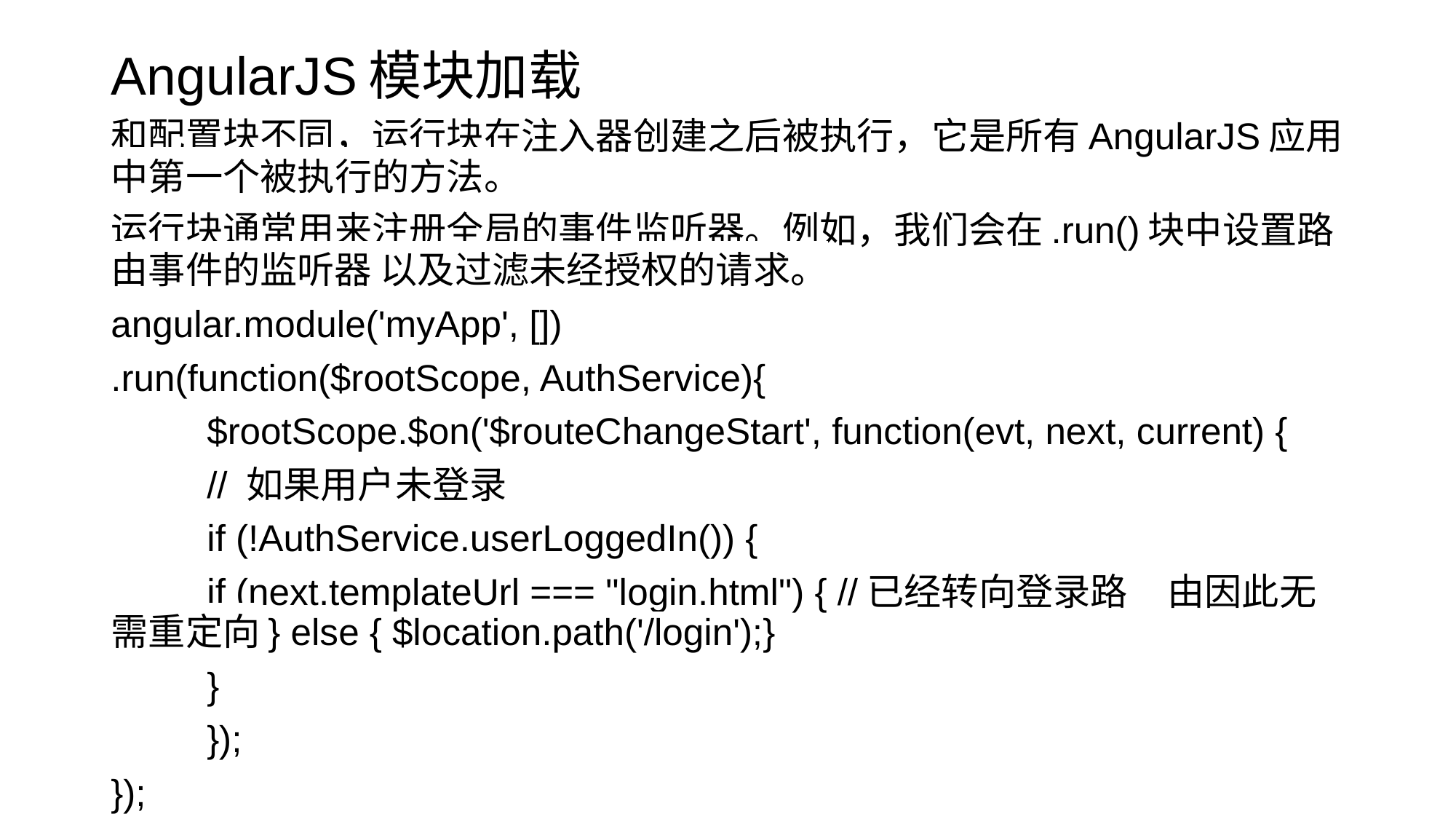

# AngularJS模块加载
和配置块不同，运行块在注入器创建之后被执行，它是所有AngularJS应用中第一个被执行的方法。
运行块通常用来注册全局的事件监听器。例如，我们会在.run()块中设置路由事件的监听器 以及过滤未经授权的请求。
angular.module('myApp', [])
.run(function($rootScope, AuthService){
	$rootScope.$on('$routeChangeStart', function(evt, next, current) {
	// 如果用户未登录
		if (!AuthService.userLoggedIn()) {
			if (next.templateUrl === "login.html") { //已经转向登录路			由因此无需重定向} else { $location.path('/login');}
		}
	});
});